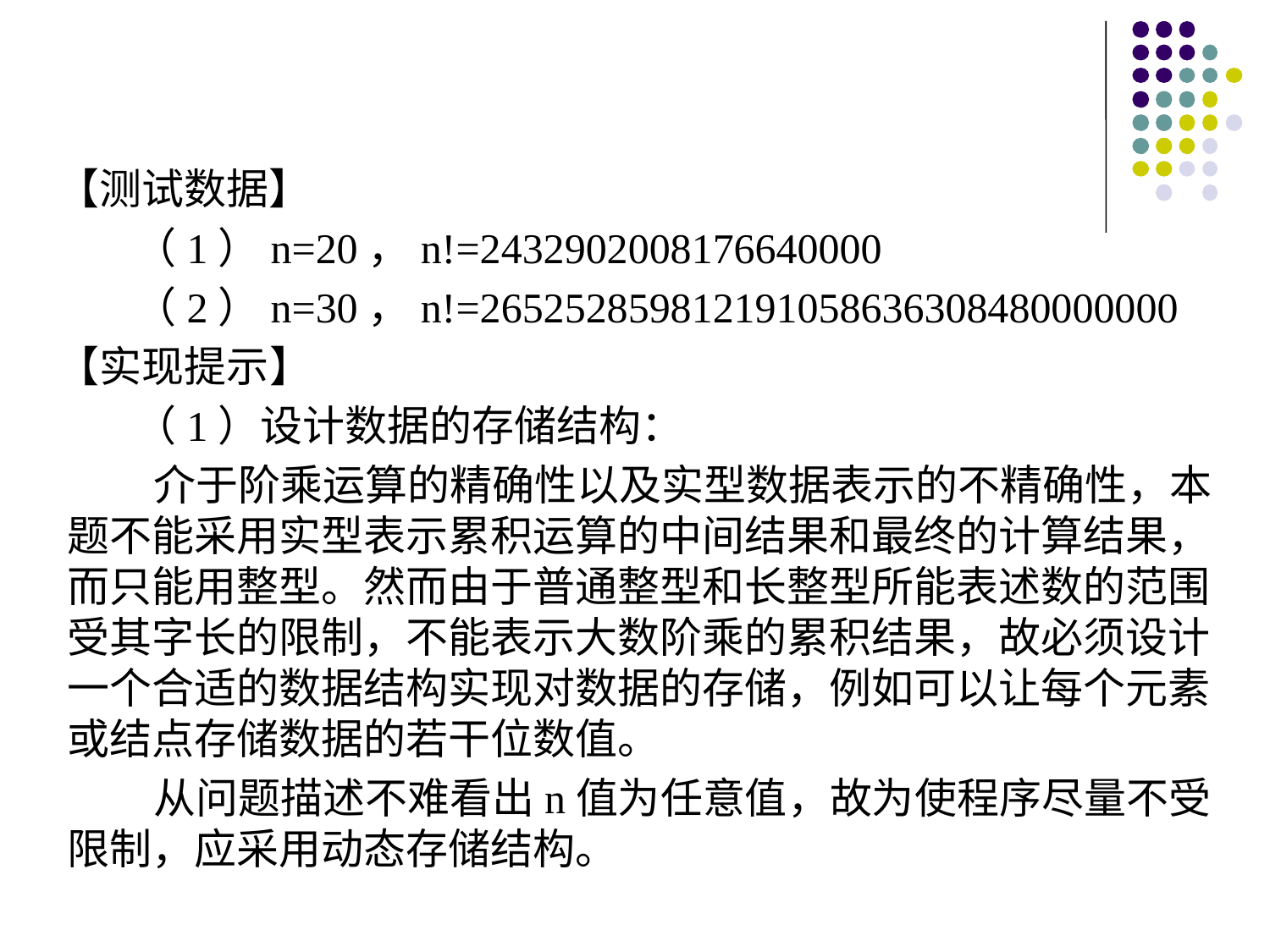

【测试数据】
       （1）n=20，n!=2432902008176640000
       （2）n=30，n!=265252859812191058636308480000000
【实现提示】
       （1）设计数据的存储结构：
         介于阶乘运算的精确性以及实型数据表示的不精确性，本题不能采用实型表示累积运算的中间结果和最终的计算结果，而只能用整型。然而由于普通整型和长整型所能表述数的范围受其字长的限制，不能表示大数阶乘的累积结果，故必须设计一个合适的数据结构实现对数据的存储，例如可以让每个元素或结点存储数据的若干位数值。
         从问题描述不难看出n值为任意值，故为使程序尽量不受限制，应采用动态存储结构。